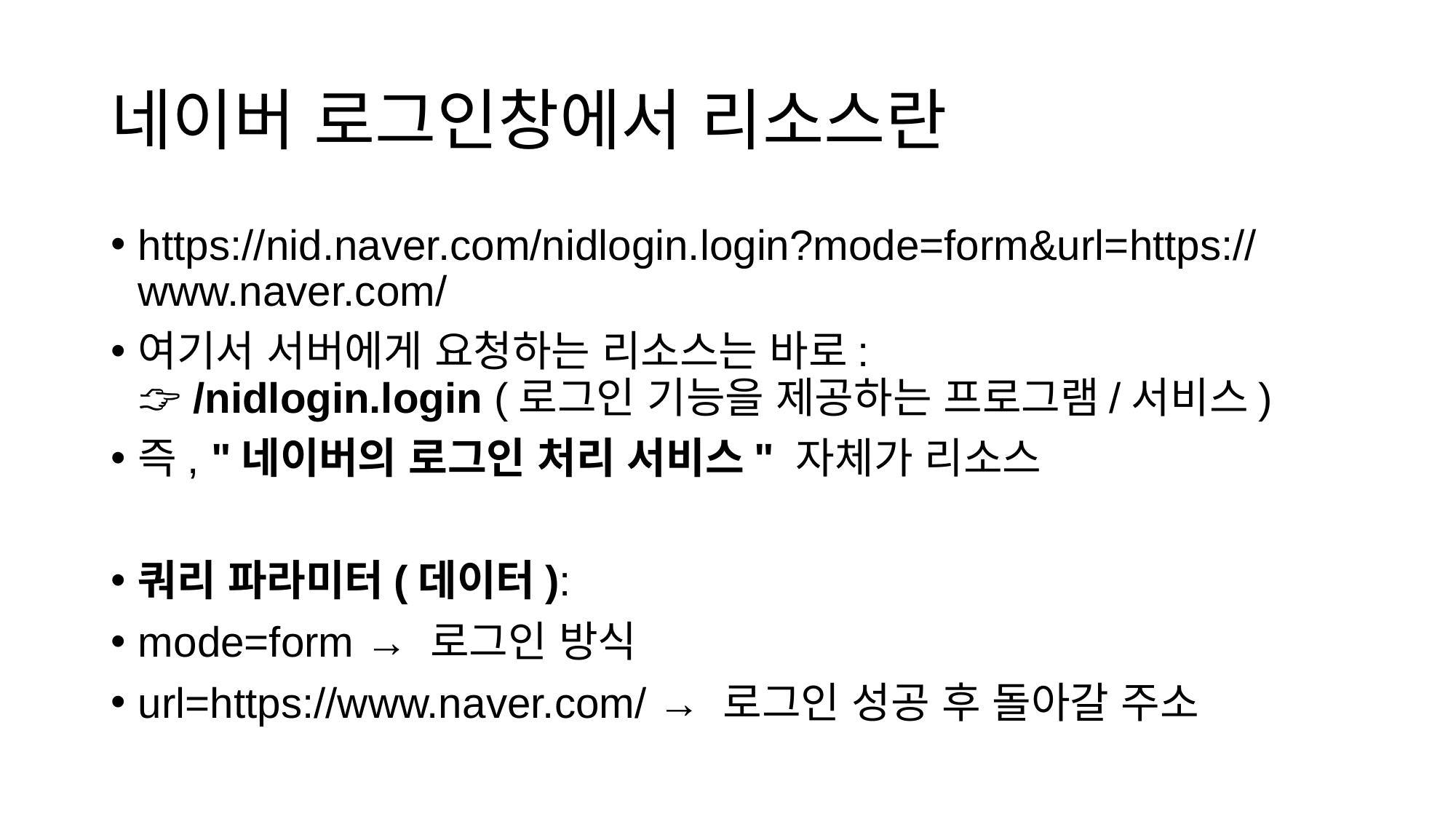

# 네이버 로그인창에서 리소스란
https://nid.naver.com/nidlogin.login?mode=form&url=https://www.naver.com/
여기서 서버에게 요청하는 리소스는 바로:
👉 /nidlogin.login (로그인 기능을 제공하는 프로그램/서비스)
즉, "네이버의 로그인 처리 서비스" 자체가 리소스

쿼리 파라미터(데이터):
mode=form → 로그인 방식
url=https://www.naver.com/ → 로그인 성공 후 돌아갈 주소